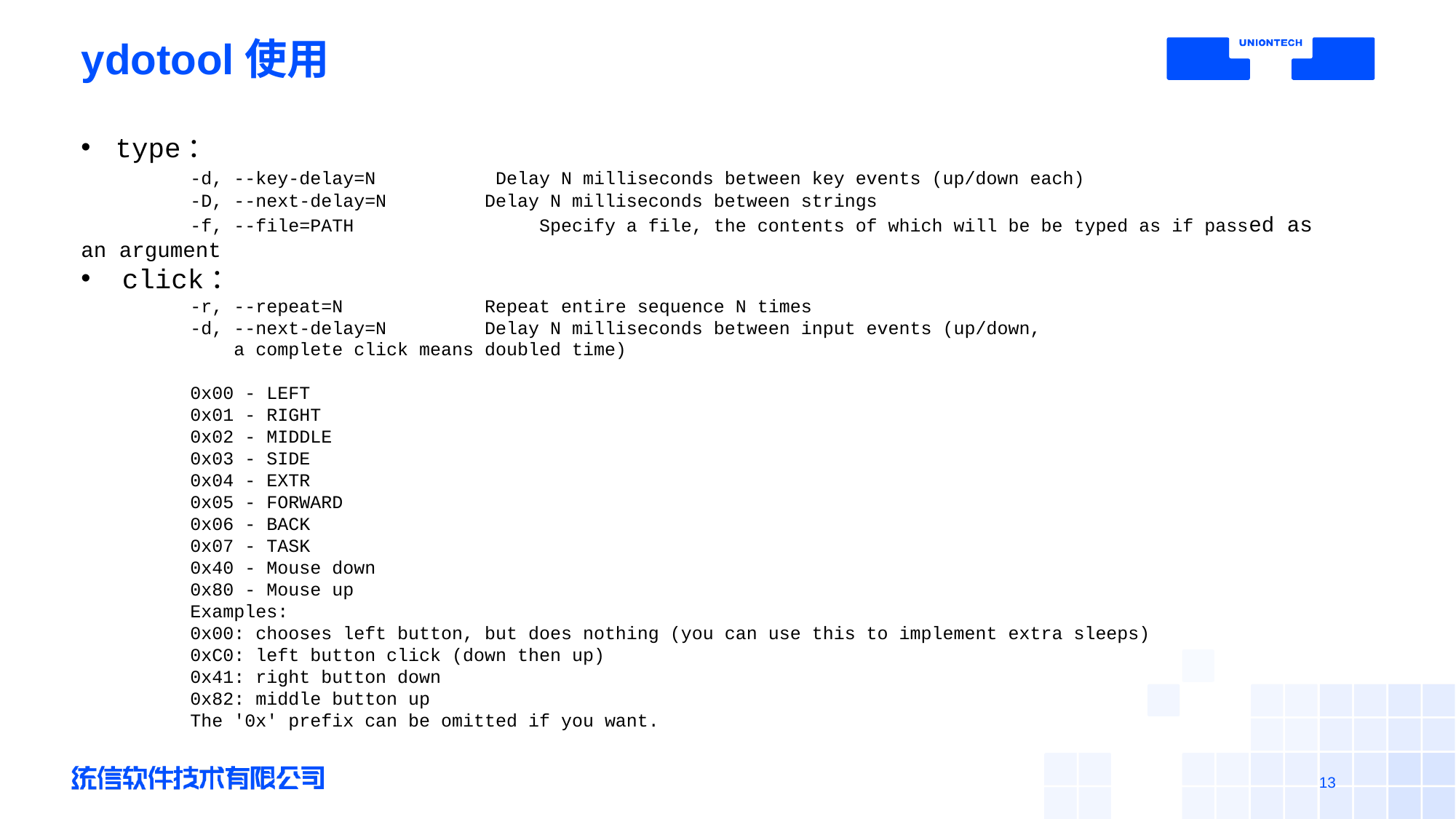

# ydotool使用
type：
	-d, --key-delay=N           Delay N milliseconds between key events (up/down each)
	-D, --next-delay=N         Delay N milliseconds between strings
	-f, --file=PATH                 Specify a file, the contents of which will be be typed as if passed as an argument
click：
-r, --repeat=N             Repeat entire sequence N times
-d, --next-delay=N         Delay N milliseconds between input events (up/down,                                a complete click means doubled time)

0x00 - LEFT
0x01 - RIGHT
0x02 - MIDDLE
0x03 - SIDE
0x04 - EXTR
0x05 - FORWARD
0x06 - BACK
0x07 - TASK
0x40 - Mouse down
0x80 - Mouse up
Examples:
0x00: chooses left button, but does nothing (you can use this to implement extra sleeps)
0xC0: left button click (down then up)
0x41: right button down
0x82: middle button up
The '0x' prefix can be omitted if you want.